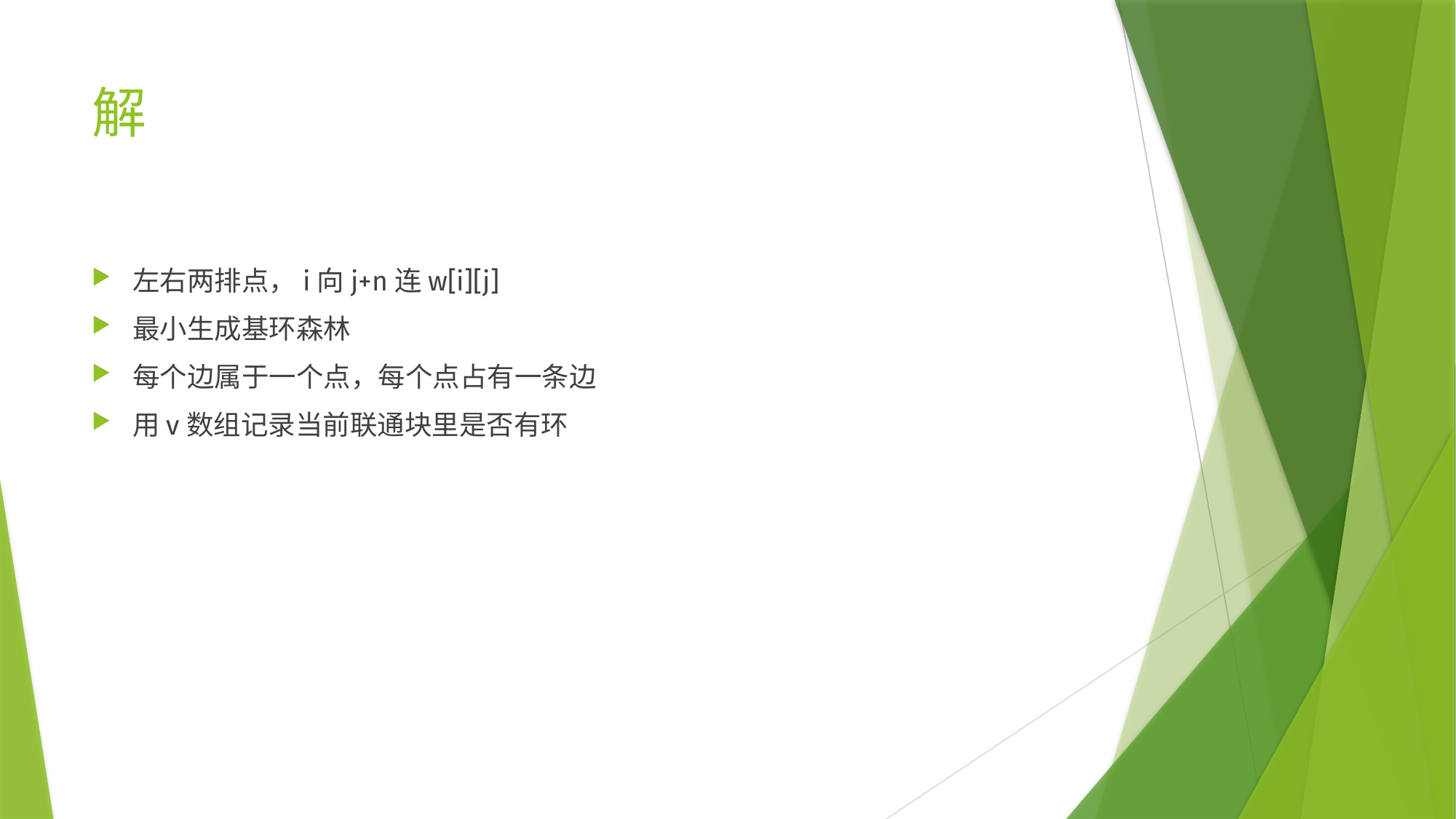

# 解
左右两排点，i向j+n连w[i][j]
最小生成基环森林
每个边属于一个点，每个点占有一条边
用v数组记录当前联通块里是否有环